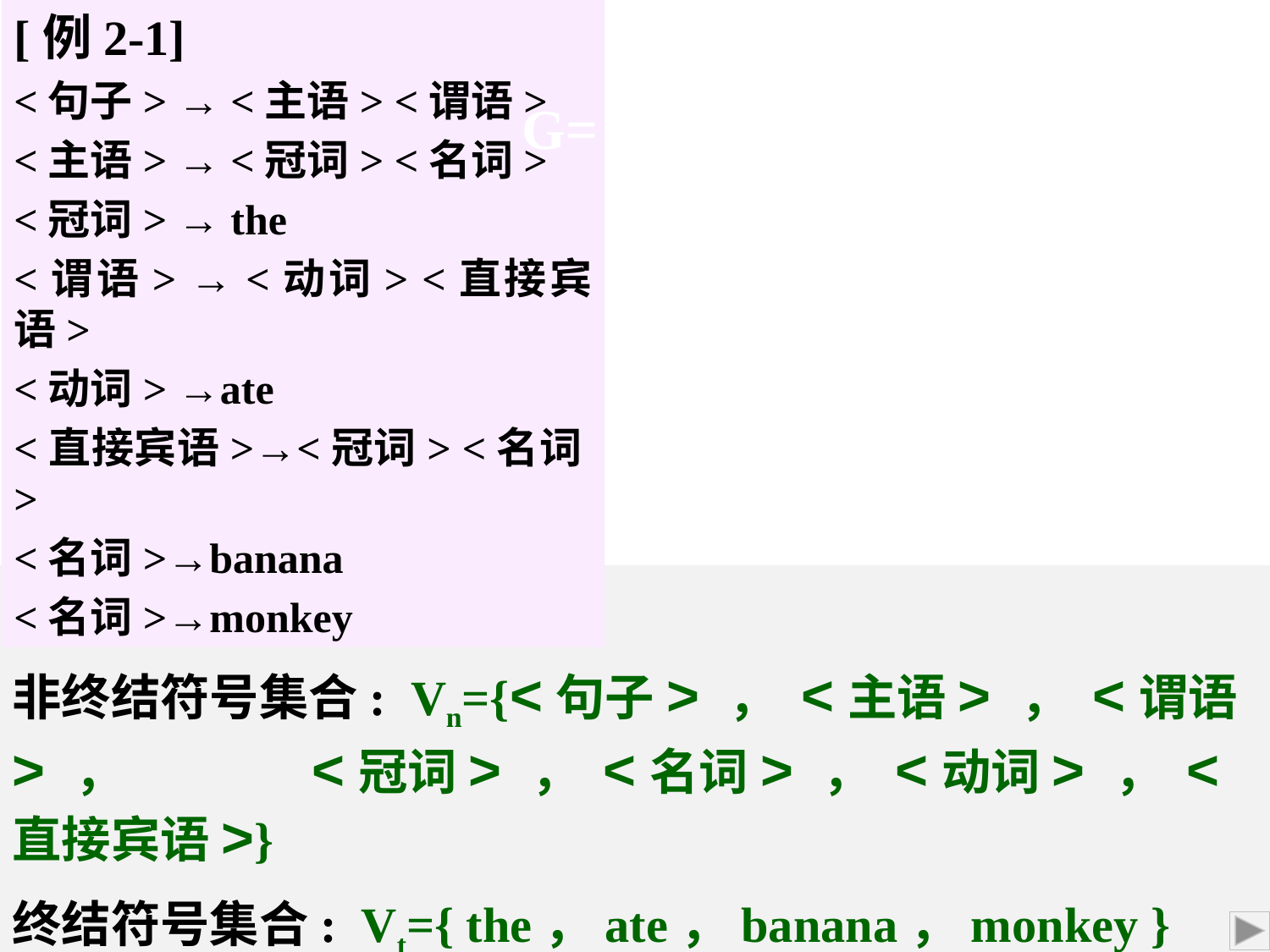

[例2-1]
<句子> → <主语> <谓语>
<主语> → <冠词> <名词>
<冠词> → the
<谓语> → <动词> <直接宾语>
<动词> →ate
<直接宾语>→<冠词> <名词>
<名词>→banana
<名词>→monkey
G=（ Vn， Vt，P，Z）
识别符号：  <句子>
非终结符号集合:  Vn={<句子> ， <主语> ， <谓语> ，     	   <冠词> ， <名词> ， <动词> ， <直接宾语>}
终结符号集合:  Vt={ the，ate，banana，monkey }